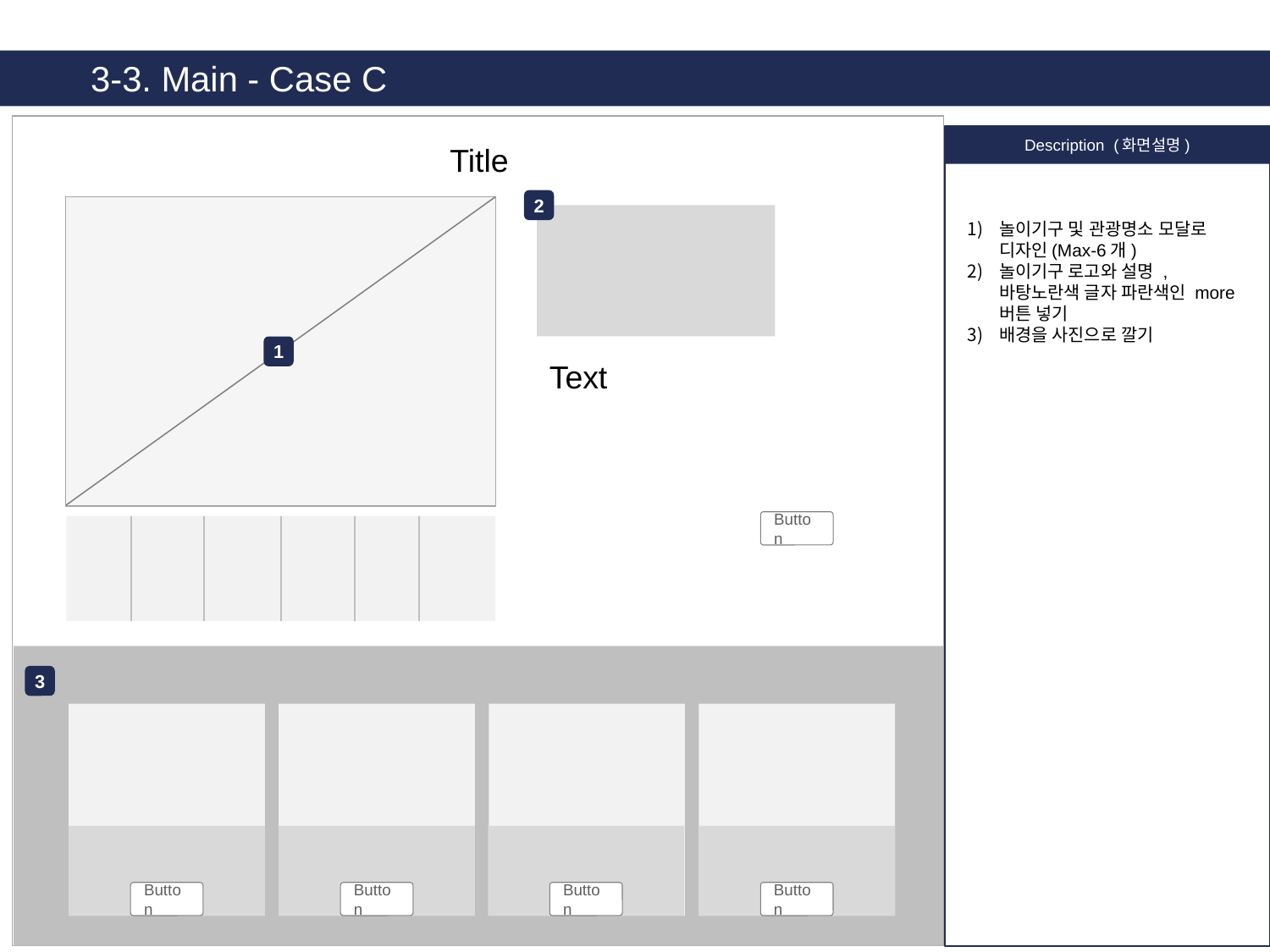

3-3. Main - Case C

Description  (화면설명)
Title

2

`

놀이기구 및 관광명소 모달로 디자인(Max-6개)
놀이기구 로고와 설명 , 바탕노란색 글자 파란색인 more 버튼 넣기
배경을 사진으로 깔기

1
Text
Button

3

Button
Button
Button
Button